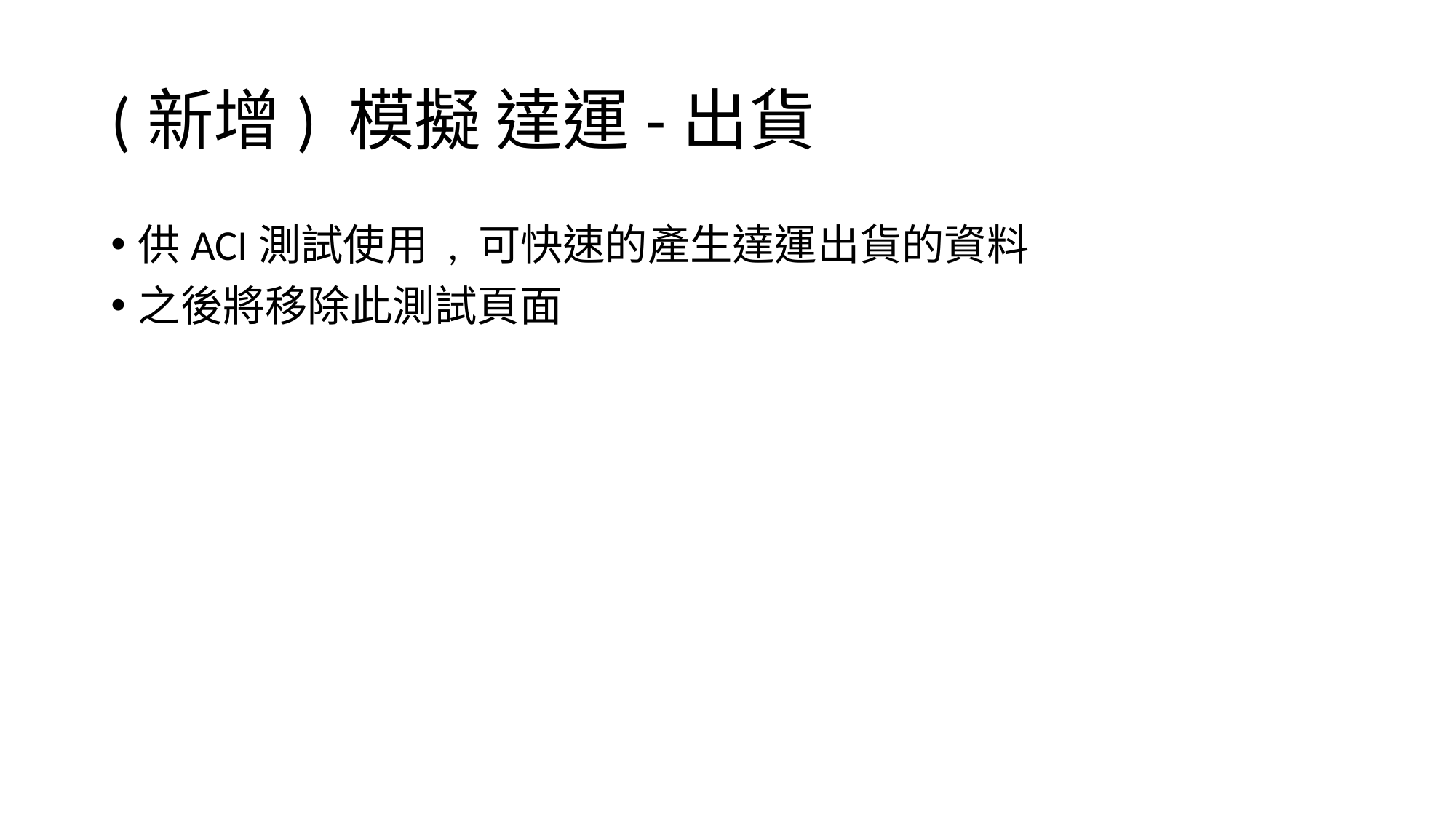

# (新增) 模擬 達運-出貨
供ACI測試使用 , 可快速的產生達運出貨的資料
之後將移除此測試頁面